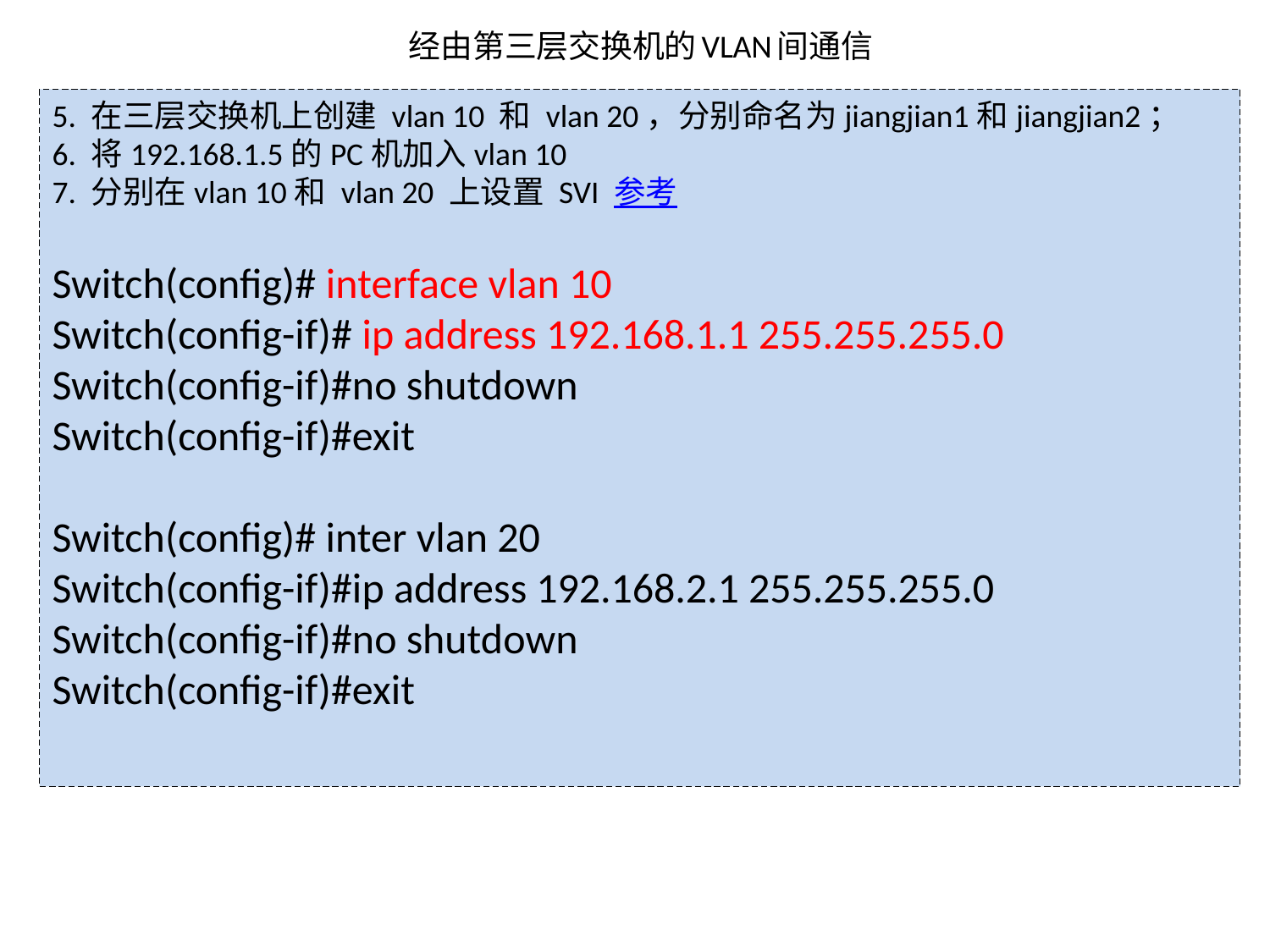

# 经由第三层交换机的VLAN间通信
5. 在三层交换机上创建 vlan 10 和 vlan 20，分别命名为jiangjian1和jiangjian2；
6. 将192.168.1.5的PC机加入vlan 10
7. 分别在vlan 10和 vlan 20 上设置 SVI 参考

Switch(config)# interface vlan 10
Switch(config-if)# ip address 192.168.1.1 255.255.255.0
Switch(config-if)#no shutdown
Switch(config-if)#exit

Switch(config)# inter vlan 20
Switch(config-if)#ip address 192.168.2.1 255.255.255.0
Switch(config-if)#no shutdown
Switch(config-if)#exit